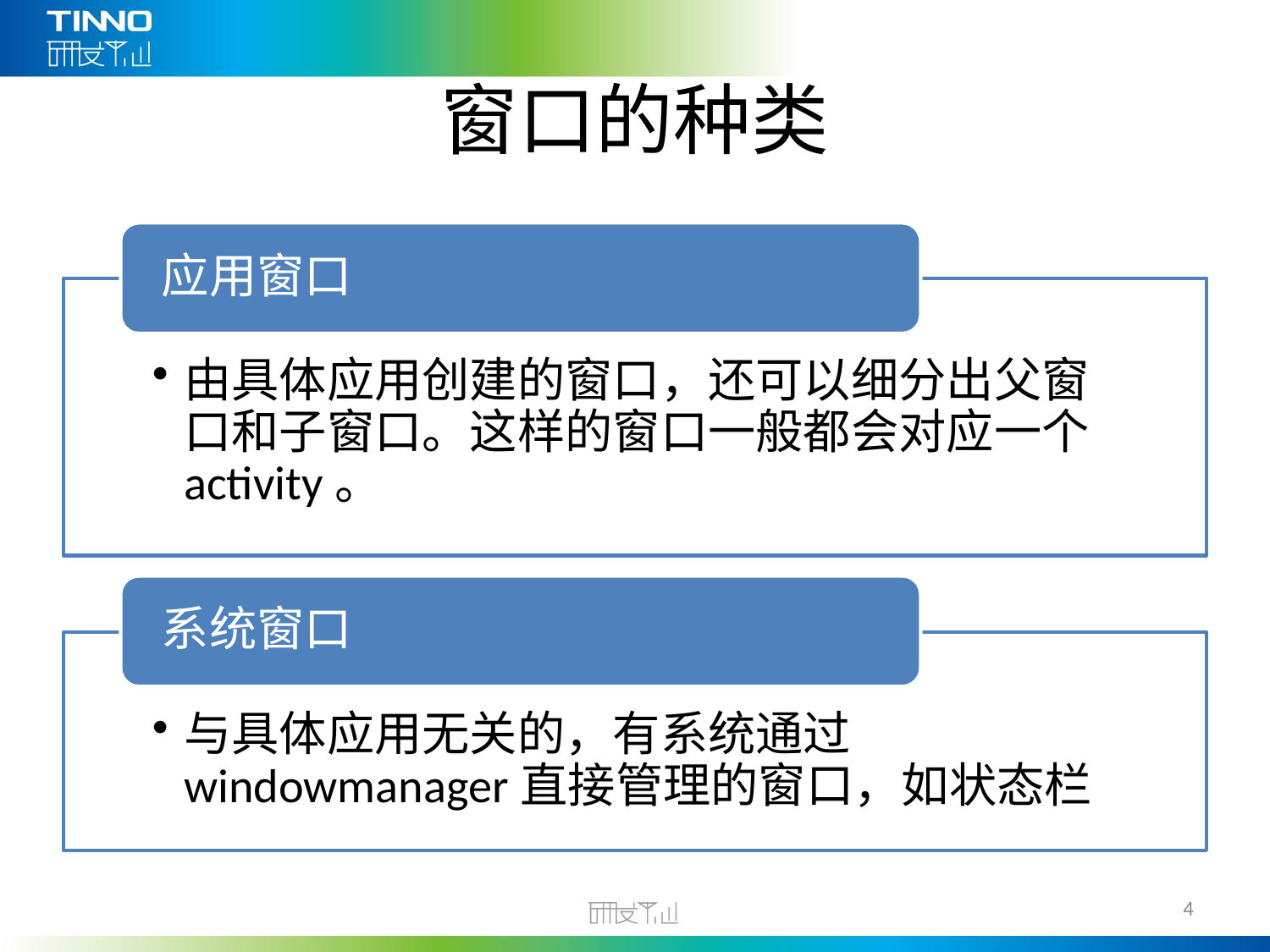

# 窗口的种类
由具体应用创建的窗口，还可以细分出父窗口和子窗口。这样的窗口一般都会对应一个activity。
应用窗口
与具体应用无关的，有系统通过windowmanager直接管理的窗口，如状态栏
系统窗口

4